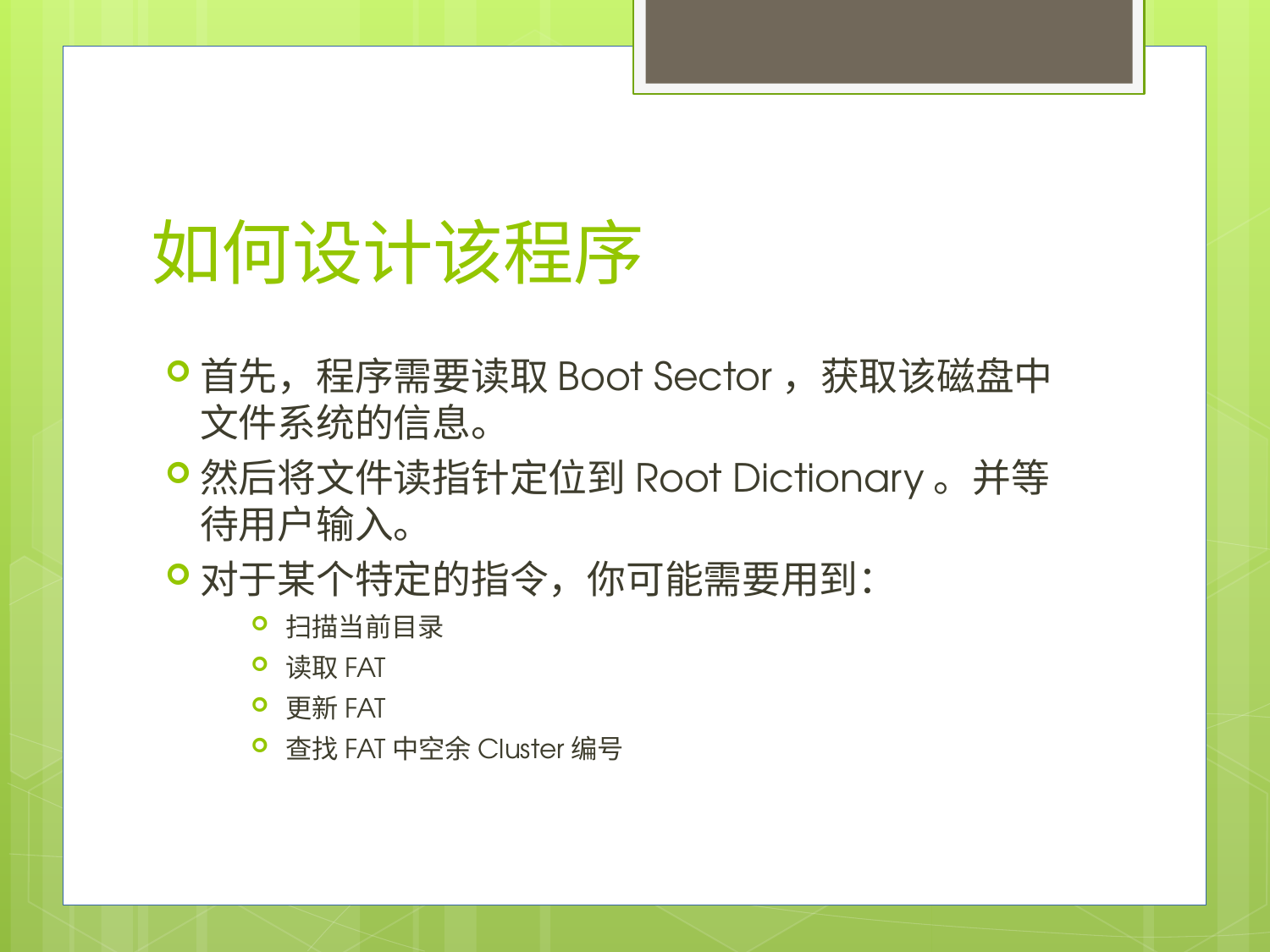

# 如何设计该程序
首先，程序需要读取Boot Sector，获取该磁盘中文件系统的信息。
然后将文件读指针定位到Root Dictionary。并等待用户输入。
对于某个特定的指令，你可能需要用到：
扫描当前目录
读取FAT
更新FAT
查找FAT中空余Cluster编号